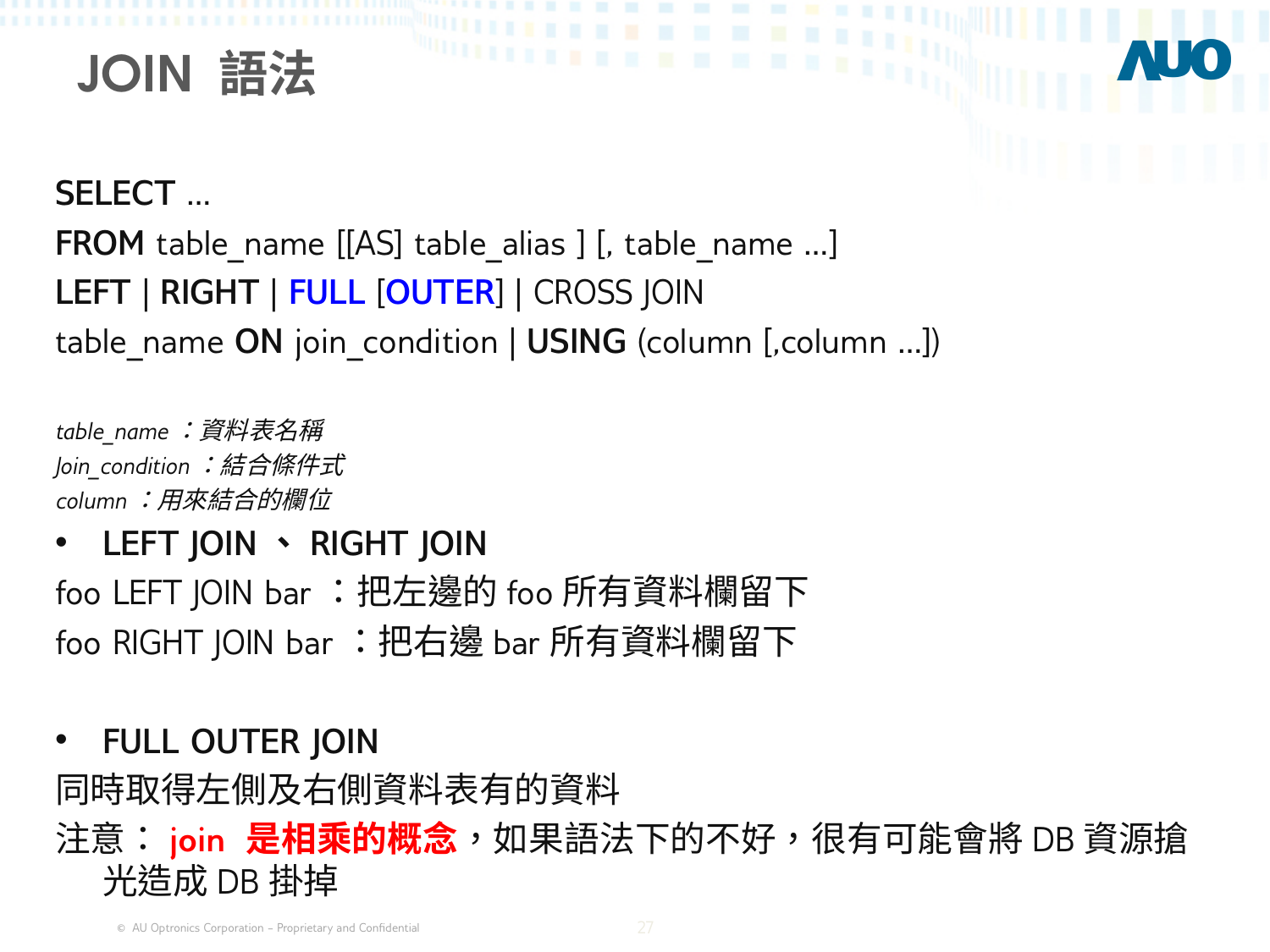

# JOIN 語法
SELECT …
FROM table_name [[AS] table_alias ] [, table_name …]
LEFT | RIGHT | FULL [OUTER] | CROSS JOIN
table_name ON join_condition | USING (column [,column …])

table_name：資料表名稱
Join_condition：結合條件式
column：用來結合的欄位
LEFT JOIN、RIGHT JOIN
foo LEFT JOIN bar：把左邊的foo所有資料欄留下
foo RIGHT JOIN bar：把右邊bar所有資料欄留下

FULL OUTER JOIN
同時取得左側及右側資料表有的資料
注意：join 是相乘的概念，如果語法下的不好，很有可能會將DB資源搶光造成DB掛掉